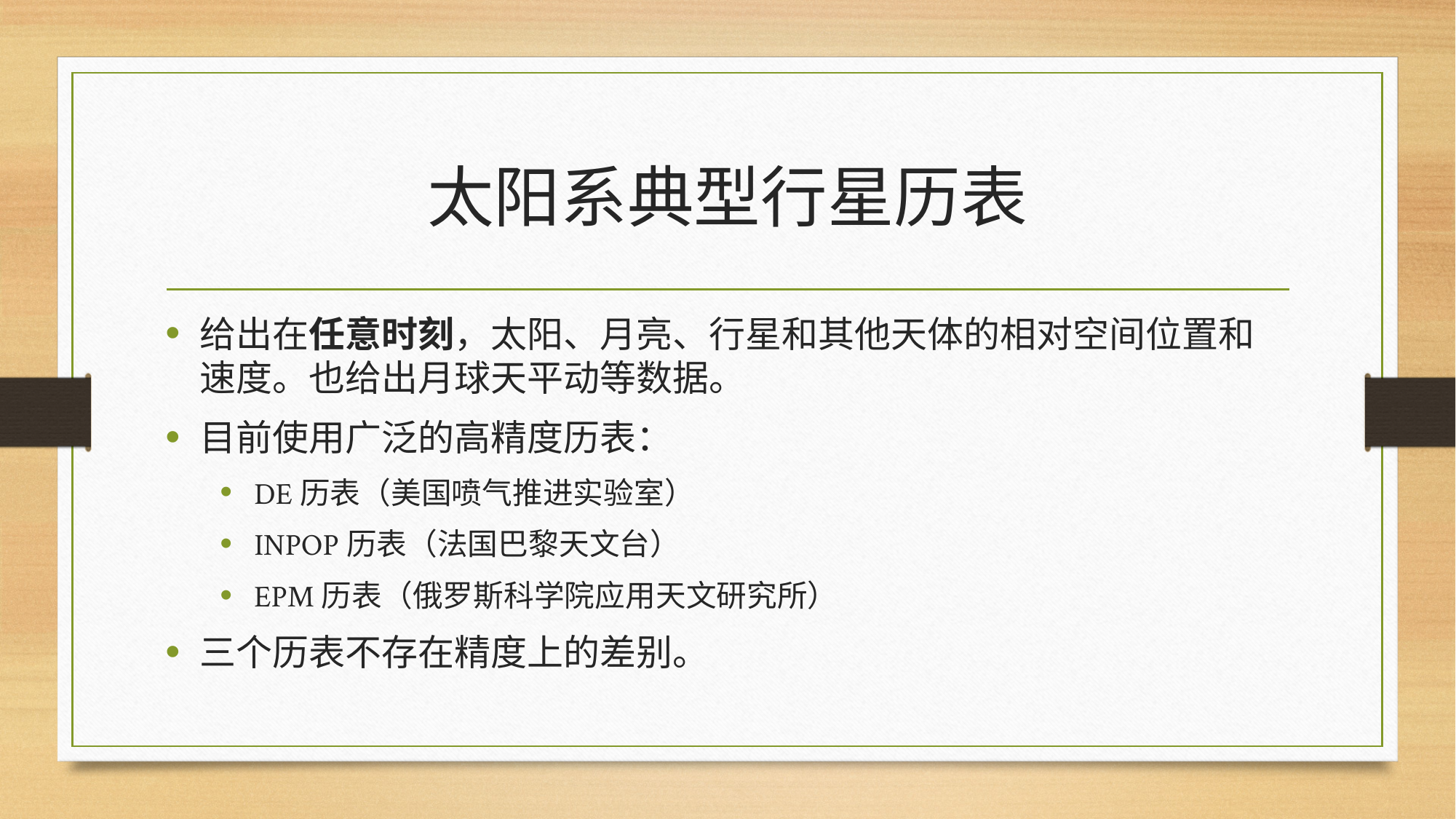

# 太阳系典型行星历表
给出在任意时刻，太阳、月亮、行星和其他天体的相对空间位置和速度。也给出月球天平动等数据。
目前使用广泛的高精度历表：
DE历表（美国喷气推进实验室）
INPOP历表（法国巴黎天文台）
EPM历表（俄罗斯科学院应用天文研究所）
三个历表不存在精度上的差别。